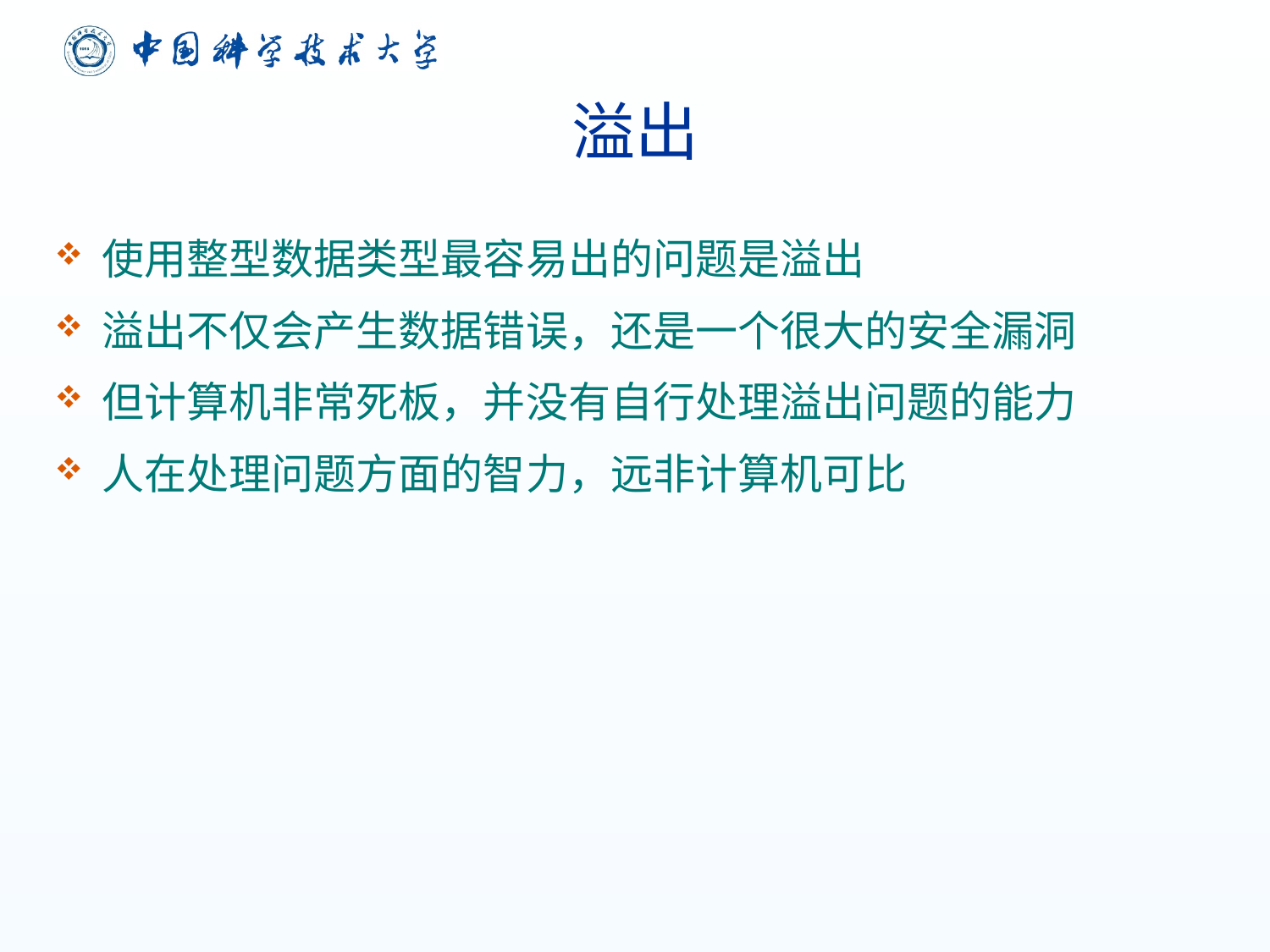

# 溢出
使用整型数据类型最容易出的问题是溢出
溢出不仅会产生数据错误，还是一个很大的安全漏洞
但计算机非常死板，并没有自行处理溢出问题的能力
人在处理问题方面的智力，远非计算机可比